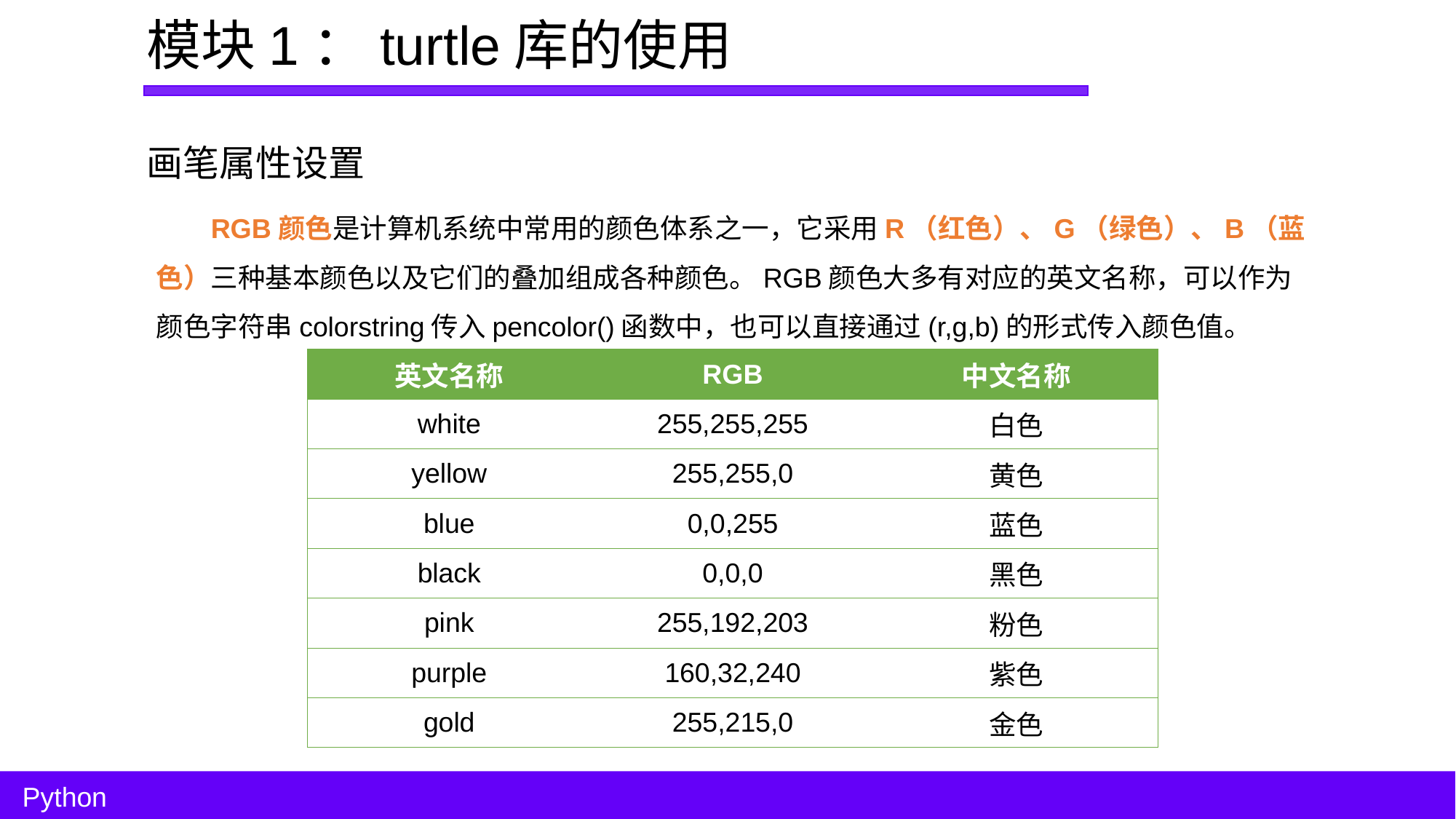

模块1：turtle库的使用

画笔属性设置
RGB颜色是计算机系统中常用的颜色体系之一，它采用R（红色）、G（绿色）、B（蓝色）三种基本颜色以及它们的叠加组成各种颜色。RGB颜色大多有对应的英文名称，可以作为颜色字符串colorstring传入pencolor()函数中，也可以直接通过(r,g,b)的形式传入颜色值。
| 英文名称 | RGB | 中文名称 |
| --- | --- | --- |
| white | 255,255,255 | 白色 |
| yellow | 255,255,0 | 黄色 |
| blue | 0,0,255 | 蓝色 |
| black | 0,0,0 | 黑色 |
| pink | 255,192,203 | 粉色 |
| purple | 160,32,240 | 紫色 |
| gold | 255,215,0 | 金色 |